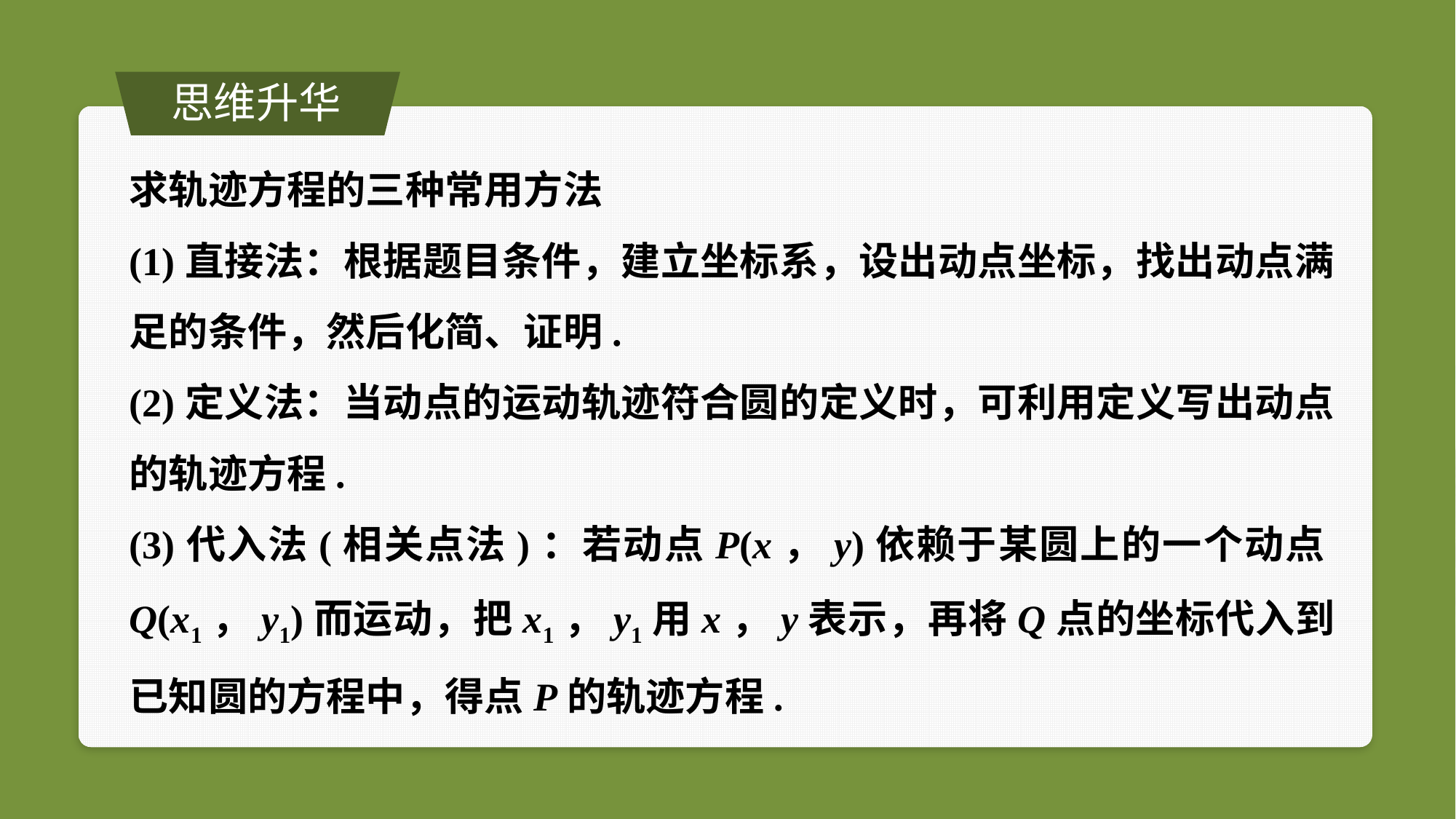

思维升华

求轨迹方程的三种常用方法
(1)直接法：根据题目条件，建立坐标系，设出动点坐标，找出动点满足的条件，然后化简、证明.
(2)定义法：当动点的运动轨迹符合圆的定义时，可利用定义写出动点的轨迹方程.
(3)代入法(相关点法)：若动点P(x，y)依赖于某圆上的一个动点Q(x1，y1)而运动，把x1，y1用x，y表示，再将Q点的坐标代入到已知圆的方程中，得点P的轨迹方程.